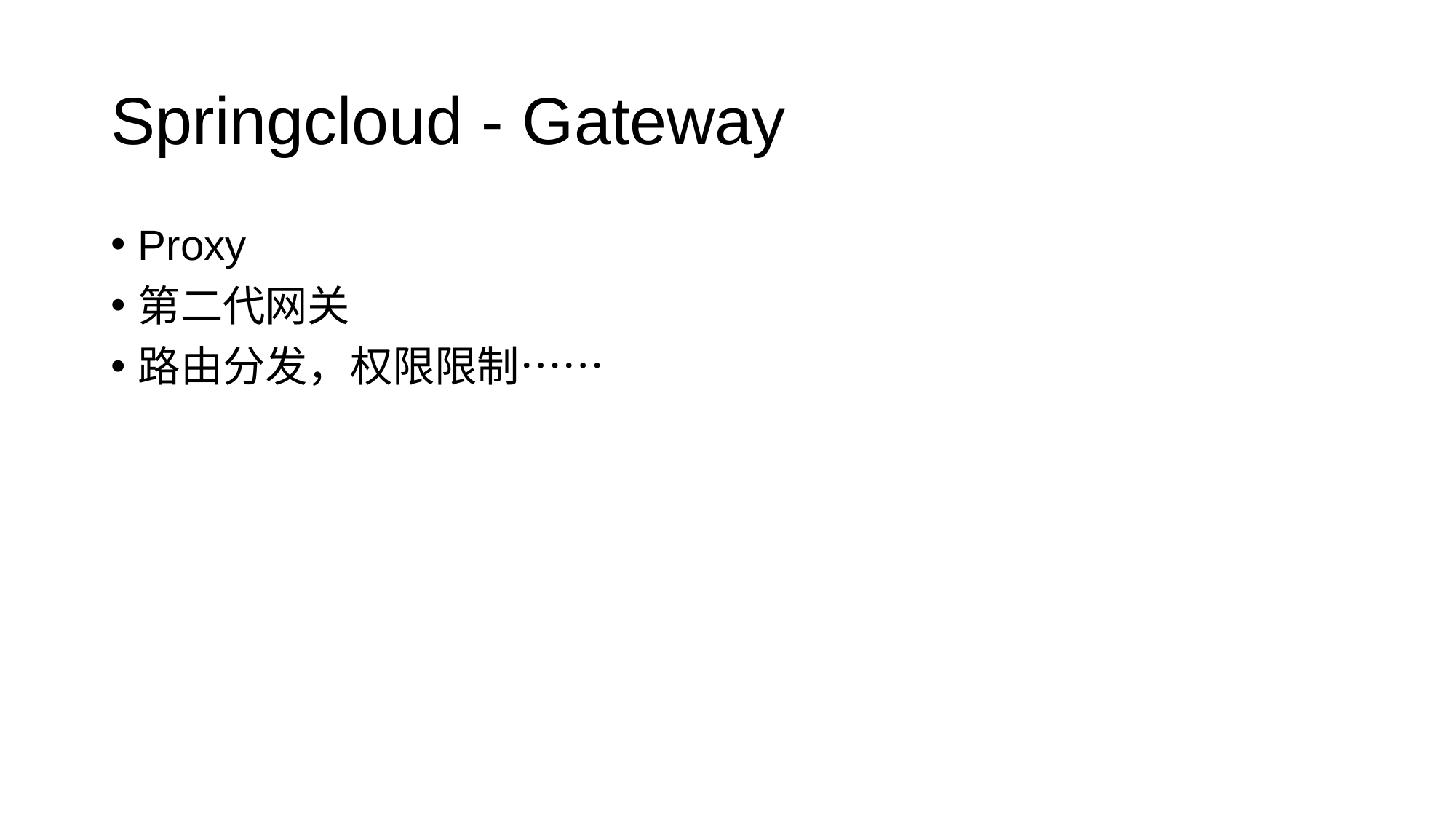

# Springcloud - Gateway
Proxy
第二代网关
路由分发，权限限制……